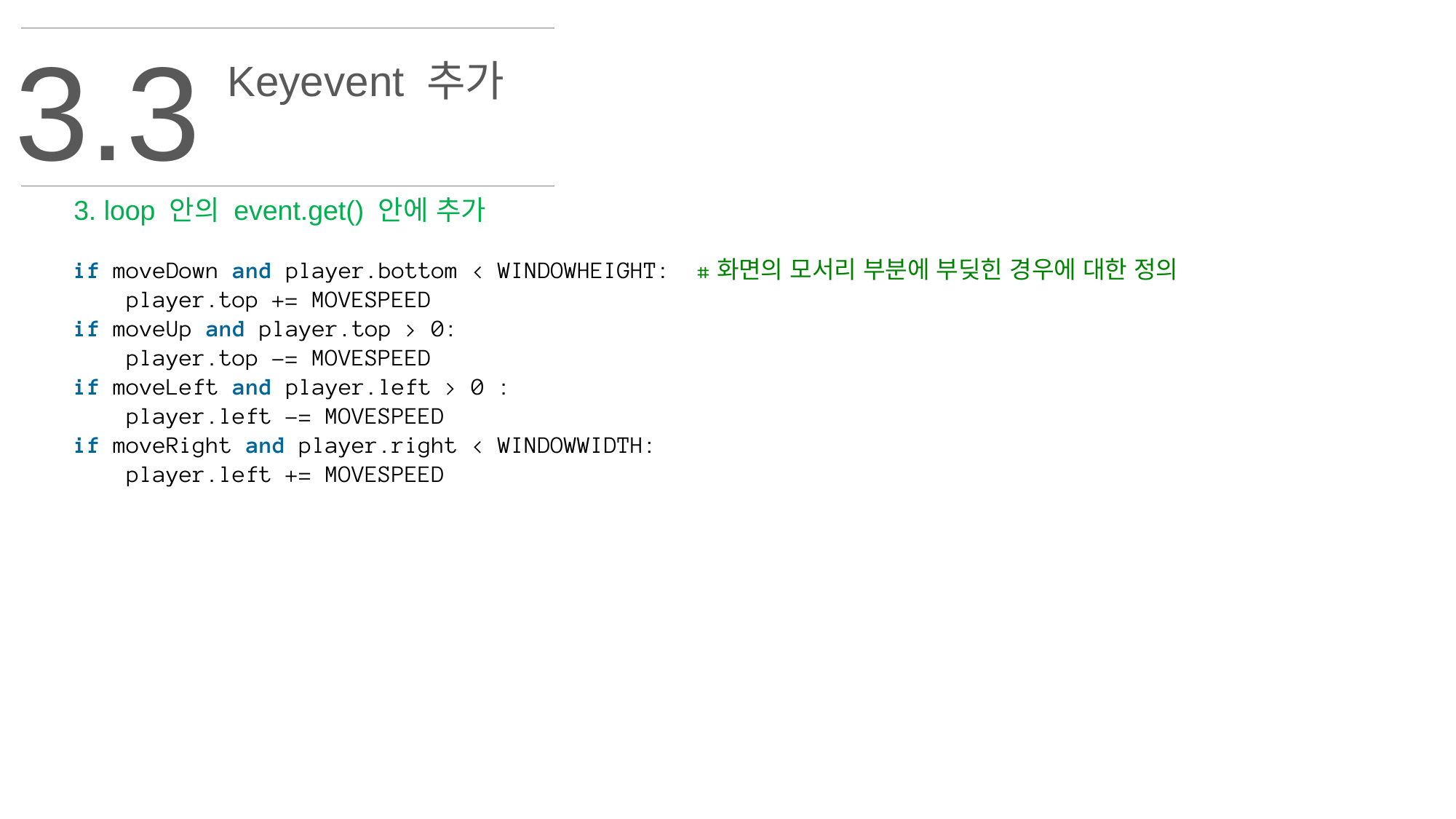

3.3
Keyevent 추가

3. loop 안의 event.get() 안에 추가

if moveDown and player.bottom < WINDOWHEIGHT:  #화면의 모서리 부분에 부딪힌 경우에 대한 정의
    player.top += MOVESPEED
if moveUp and player.top > 0:
    player.top -= MOVESPEED
if moveLeft and player.left > 0 :
    player.left -= MOVESPEED
if moveRight and player.right < WINDOWWIDTH:
    player.left += MOVESPEED